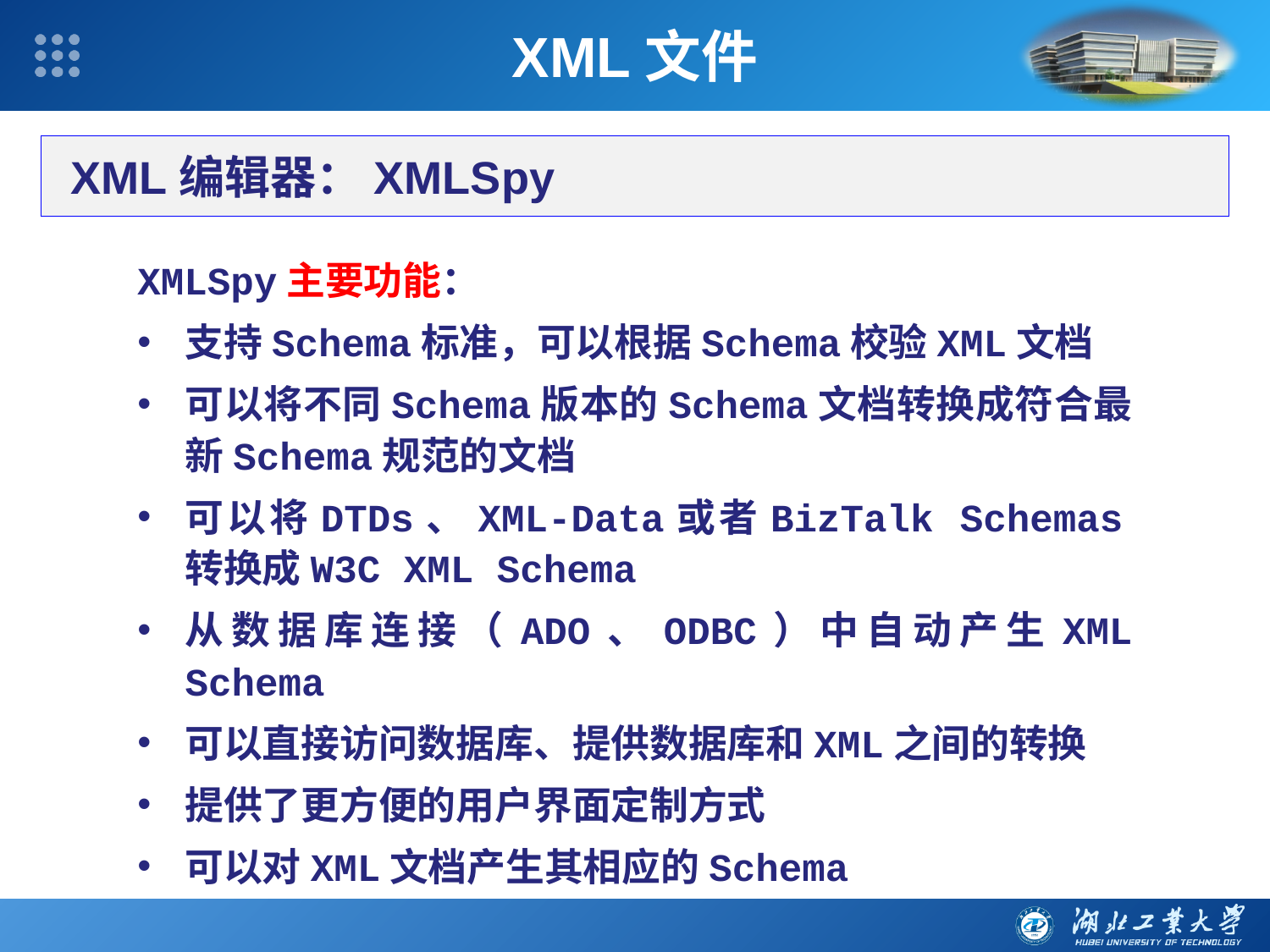

XML文件
XML编辑器：XMLSpy
XMLSpy主要功能：
支持Schema标准，可以根据Schema校验XML文档
可以将不同Schema版本的Schema文档转换成符合最新Schema规范的文档
可以将DTDs、XML-Data或者BizTalk Schemas转换成W3C XML Schema
从数据库连接（ADO、ODBC）中自动产生XML Schema
可以直接访问数据库、提供数据库和XML之间的转换
提供了更方便的用户界面定制方式
可以对XML文档产生其相应的Schema